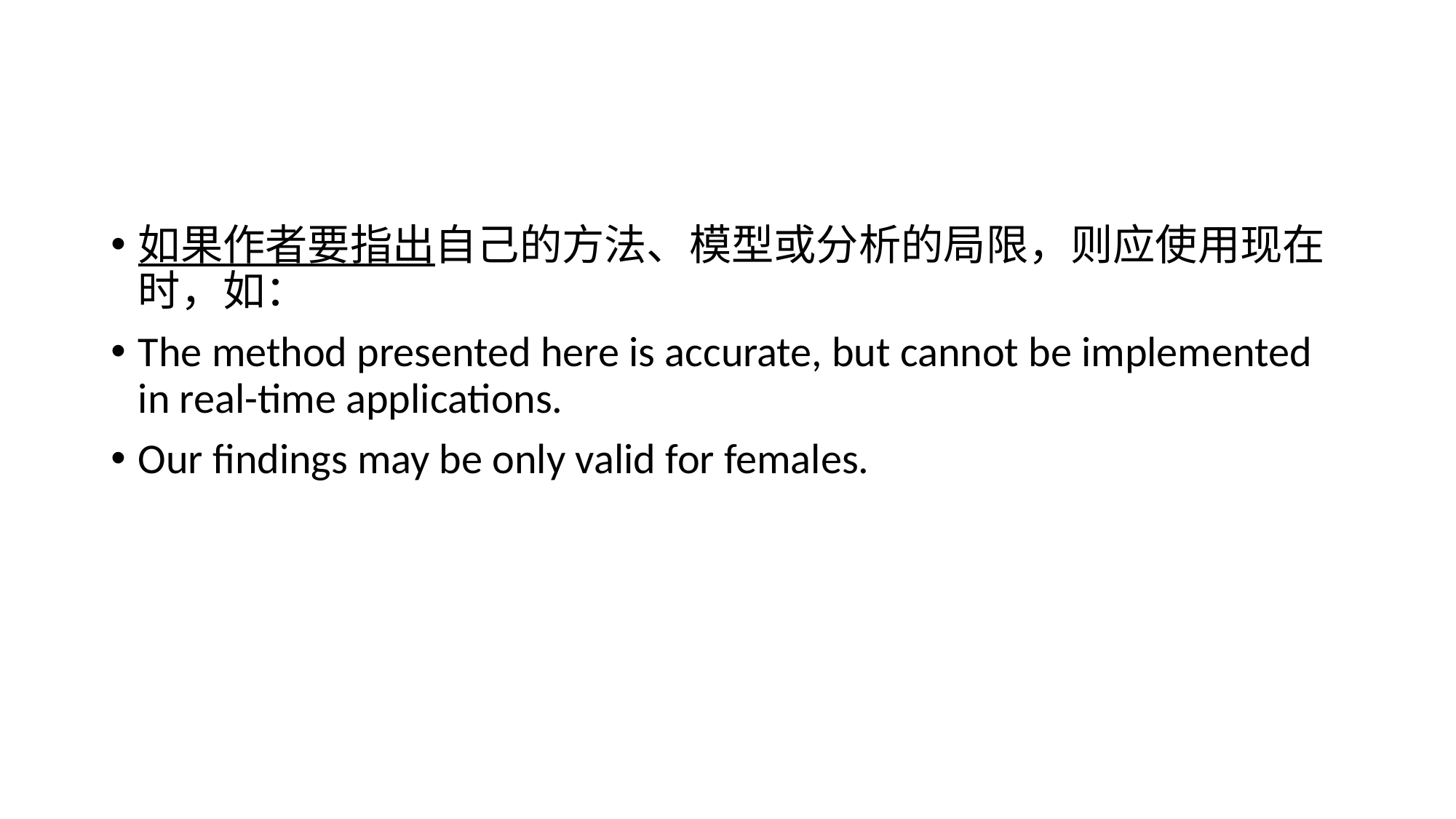

#
如果作者要指出自己的方法、模型或分析的局限，则应使用现在时，如：
The method presented here is accurate, but cannot be implemented in real-time applications.
Our findings may be only valid for females.